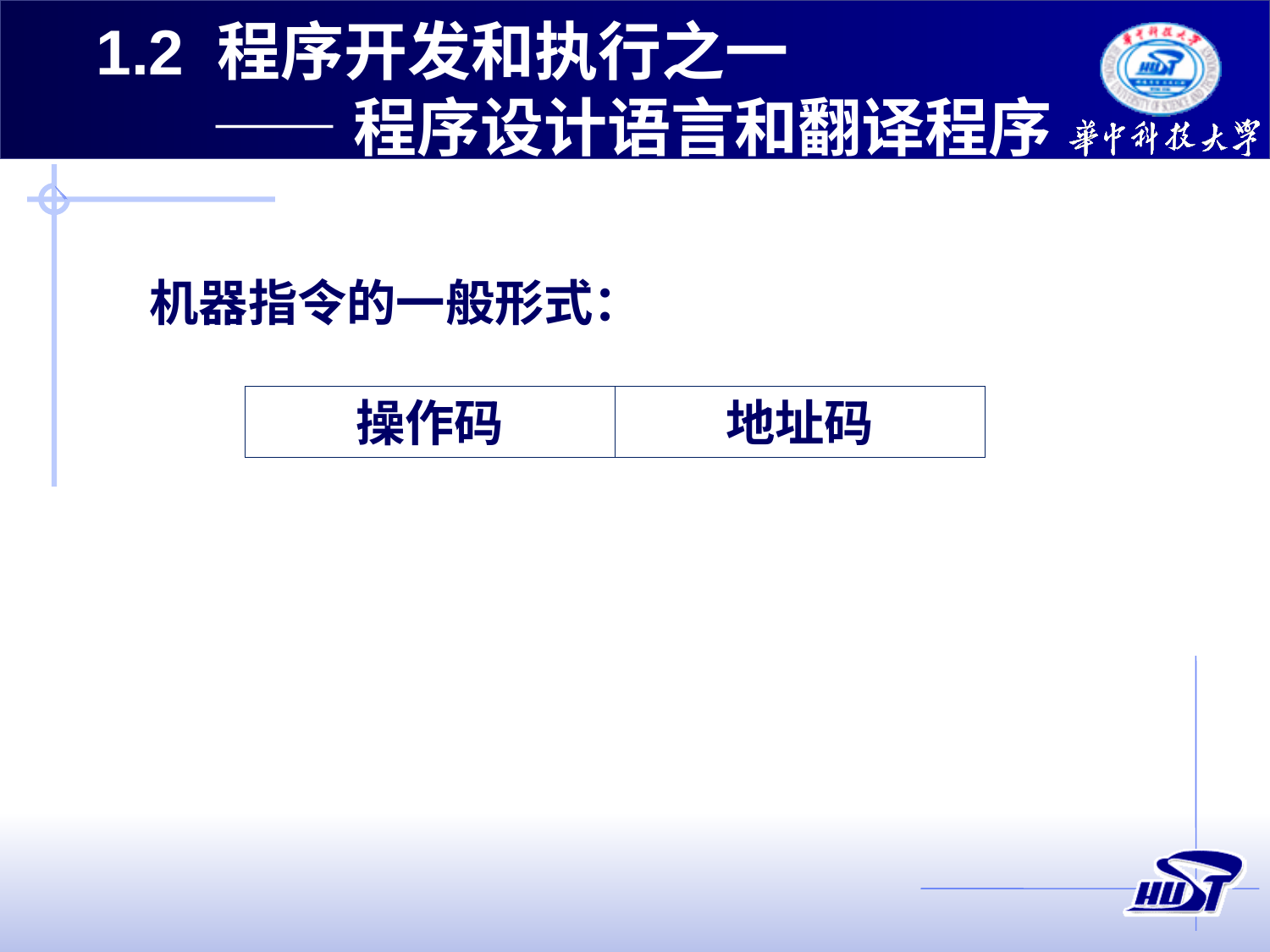

1.2 程序开发和执行之一
        ——程序设计语言和翻译程序
机器指令的一般形式：
操作码
地址码